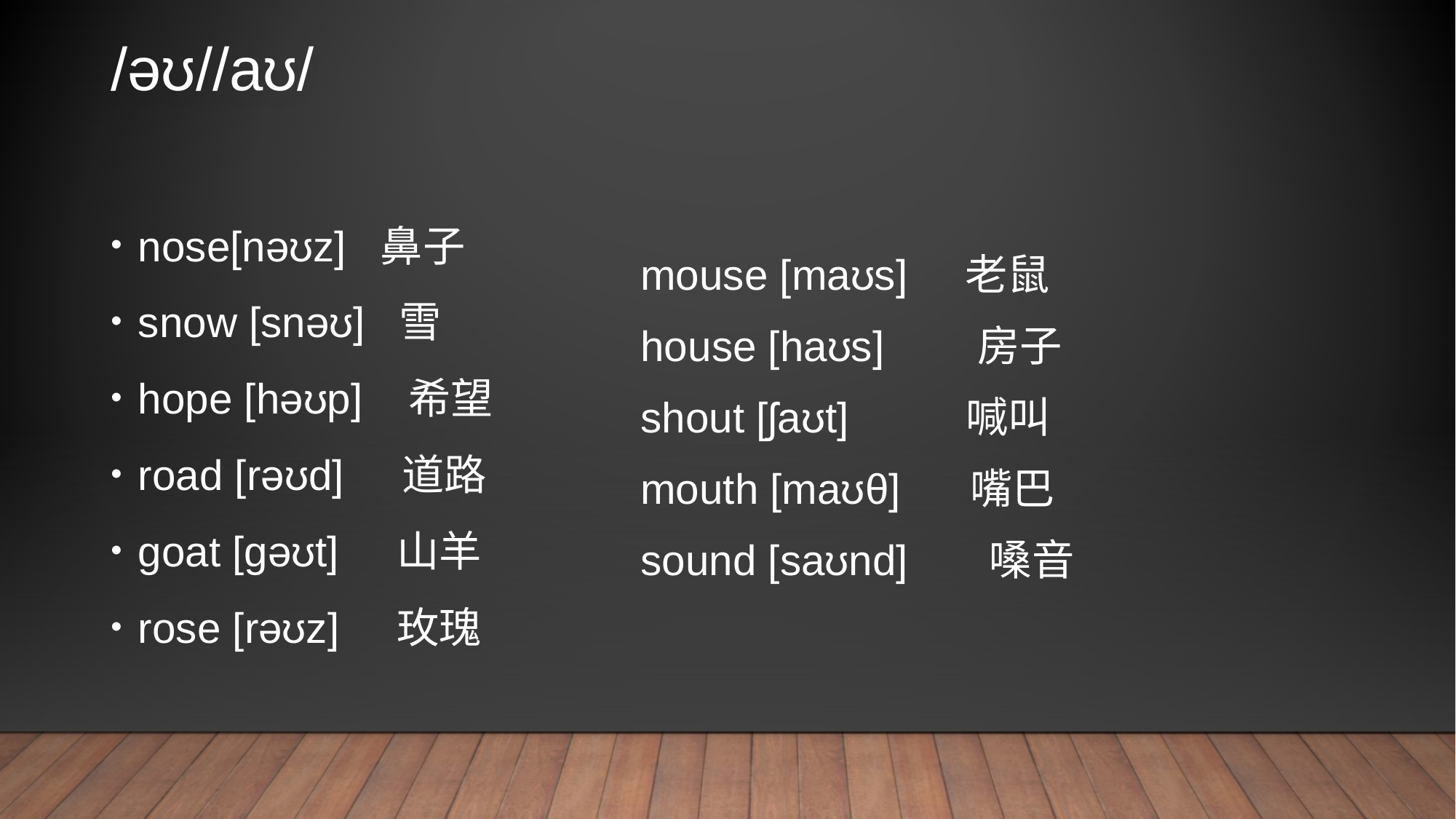

# /əʊ//aʊ/
nose[nəʊz]  鼻子
snow [snəʊ]  雪
hope [həʊp]   希望
road [rəʊd]    道路
goat [gəʊt]    山羊
rose [rəʊz]    玫瑰
mouse [maʊs]    老鼠
house [haʊs]       房子
shout [ʃaʊt]         喊叫
mouth [maʊθ]     嘴巴
sound [saʊnd]      嗓音